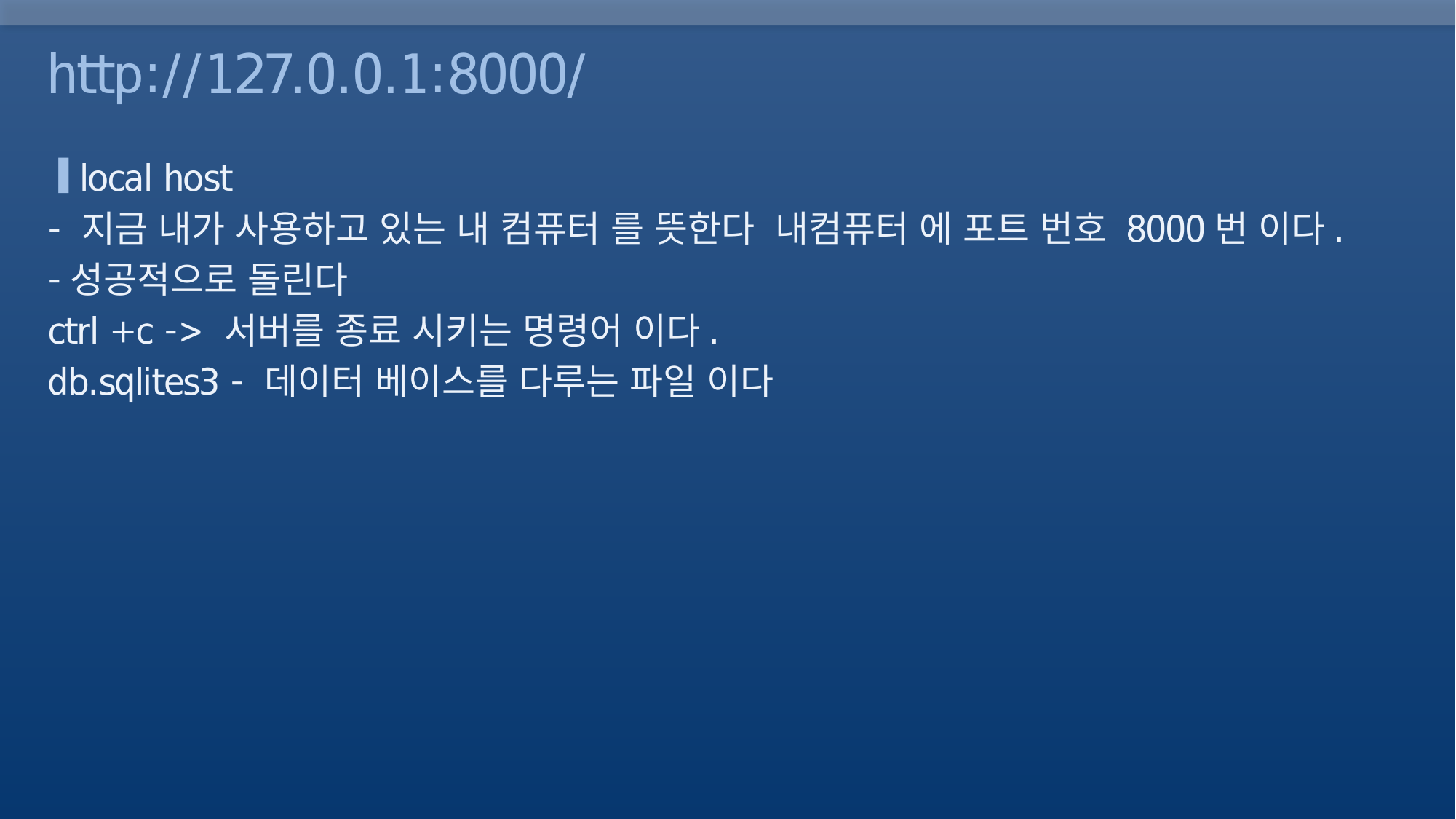

# http://127.0.0.1:8000/
local host
- 지금 내가 사용하고 있는 내 컴퓨터 를 뜻한다  내컴퓨터 에 포트 번호 8000번 이다.
-성공적으로 돌린다
ctrl +c -> 서버를 종료 시키는 명령어 이다.
db.sqlites3 - 데이터 베이스를 다루는 파일 이다